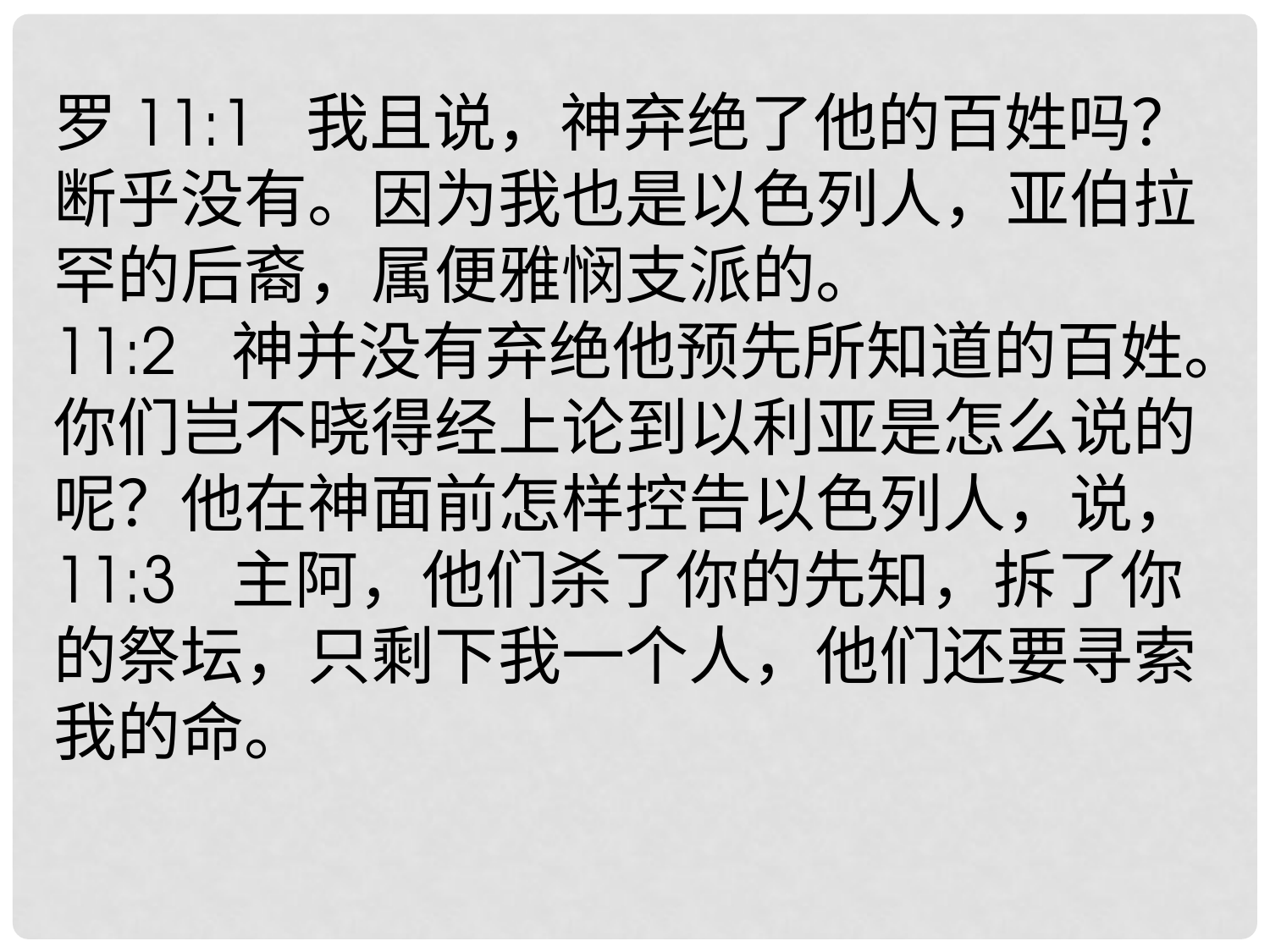

罗11:1  我且说，神弃绝了他的百姓吗？断乎没有。因为我也是以色列人，亚伯拉罕的后裔，属便雅悯支派的。
11:2	  神并没有弃绝他预先所知道的百姓。你们岂不晓得经上论到以利亚是怎么说的呢？他在神面前怎样控告以色列人，说，
11:3	  主阿，他们杀了你的先知，拆了你的祭坛，只剩下我一个人，他们还要寻索我的命。